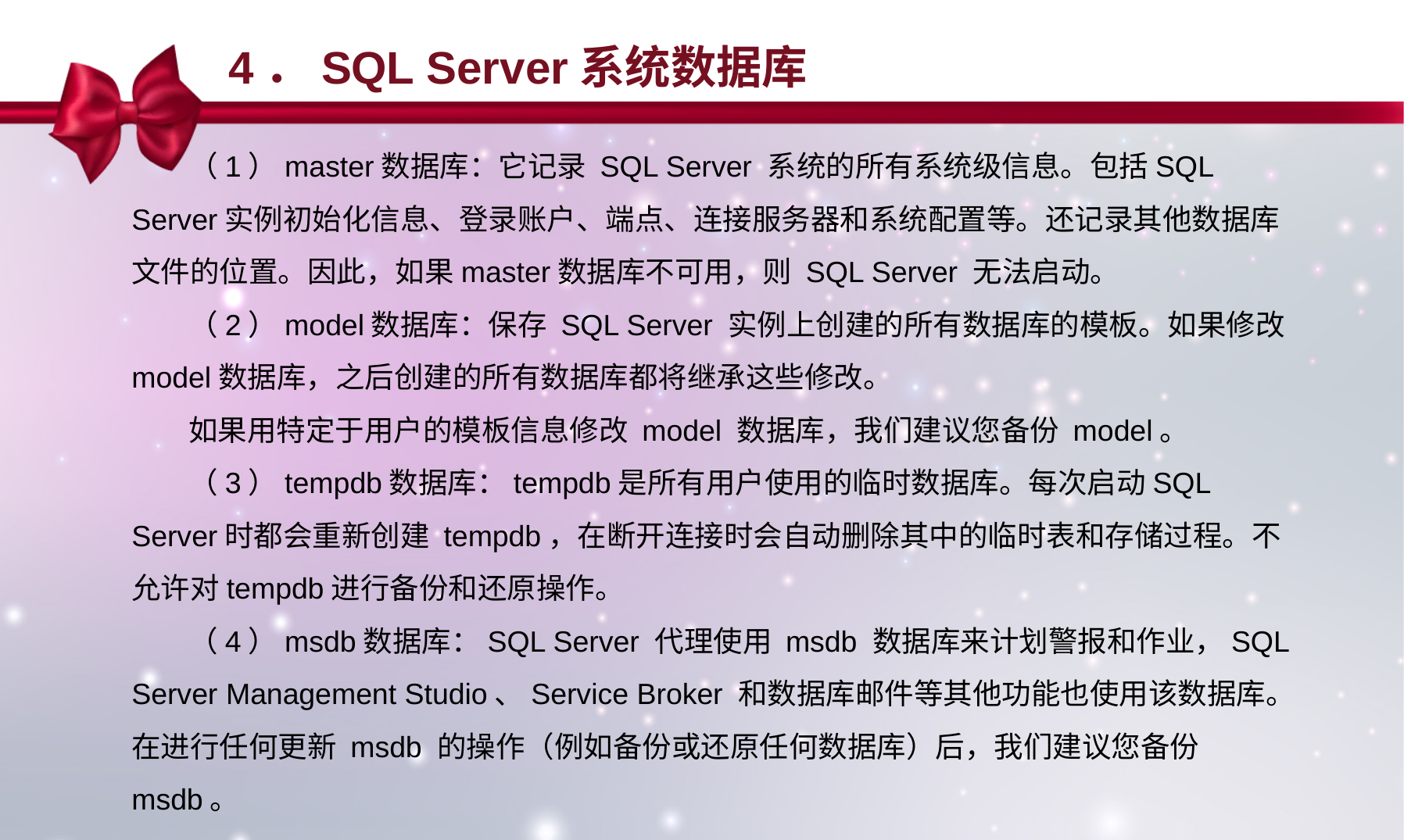

4．SQL Server系统数据库
（1）master数据库：它记录 SQL Server 系统的所有系统级信息。包括SQL Server实例初始化信息、登录账户、端点、连接服务器和系统配置等。还记录其他数据库文件的位置。因此，如果master数据库不可用，则 SQL Server 无法启动。
（2）model数据库：保存 SQL Server 实例上创建的所有数据库的模板。如果修改model数据库，之后创建的所有数据库都将继承这些修改。
如果用特定于用户的模板信息修改 model 数据库，我们建议您备份 model。
（3）tempdb数据库：tempdb是所有用户使用的临时数据库。每次启动SQL Server时都会重新创建 tempdb，在断开连接时会自动删除其中的临时表和存储过程。不允许对tempdb进行备份和还原操作。
（4）msdb数据库：SQL Server 代理使用 msdb 数据库来计划警报和作业，SQL Server Management Studio、Service Broker 和数据库邮件等其他功能也使用该数据库。在进行任何更新 msdb 的操作（例如备份或还原任何数据库）后，我们建议您备份msdb。